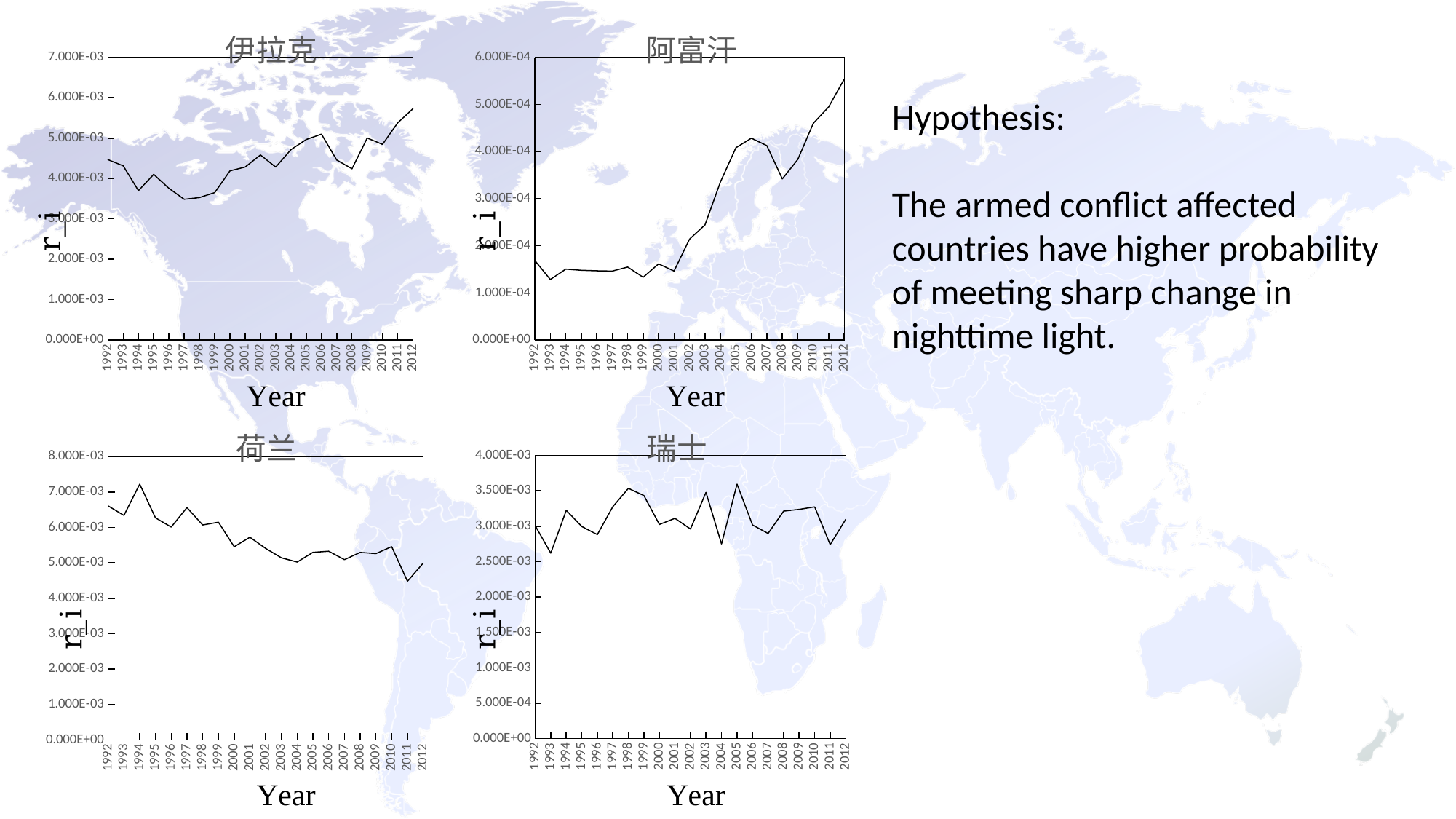

### Chart: 伊拉克

| Category |  |
|---|---|

### Chart: 阿富汗

| Category |  |
|---|---|
Hypothesis:
The armed conflict affected countries have higher probability of meeting sharp change in nighttime light.

### Chart: 荷兰

| Category |  |
|---|---|

### Chart: 瑞士

| Category |  |
|---|---|
% Growth